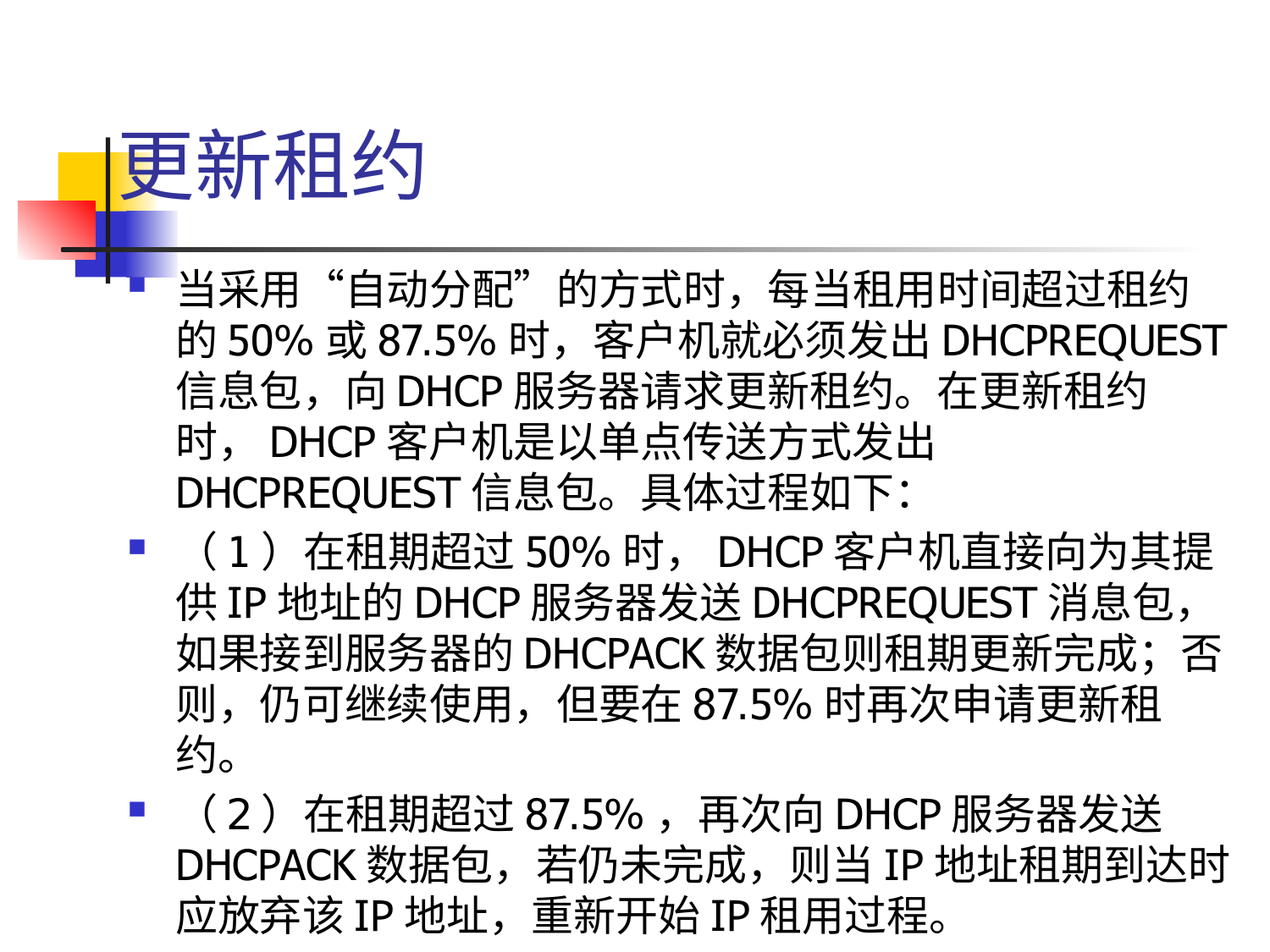

# 更新租约
当采用“自动分配”的方式时，每当租用时间超过租约的50%或87.5%时，客户机就必须发出DHCPREQUEST信息包，向DHCP服务器请求更新租约。在更新租约时，DHCP客户机是以单点传送方式发出DHCPREQUEST信息包。具体过程如下：
（1）在租期超过50%时，DHCP客户机直接向为其提供IP地址的DHCP服务器发送DHCPREQUEST消息包，如果接到服务器的DHCPACK数据包则租期更新完成；否则，仍可继续使用，但要在87.5%时再次申请更新租约。
（2）在租期超过87.5%，再次向DHCP服务器发送DHCPACK数据包，若仍未完成，则当IP地址租期到达时应放弃该IP地址，重新开始IP租用过程。